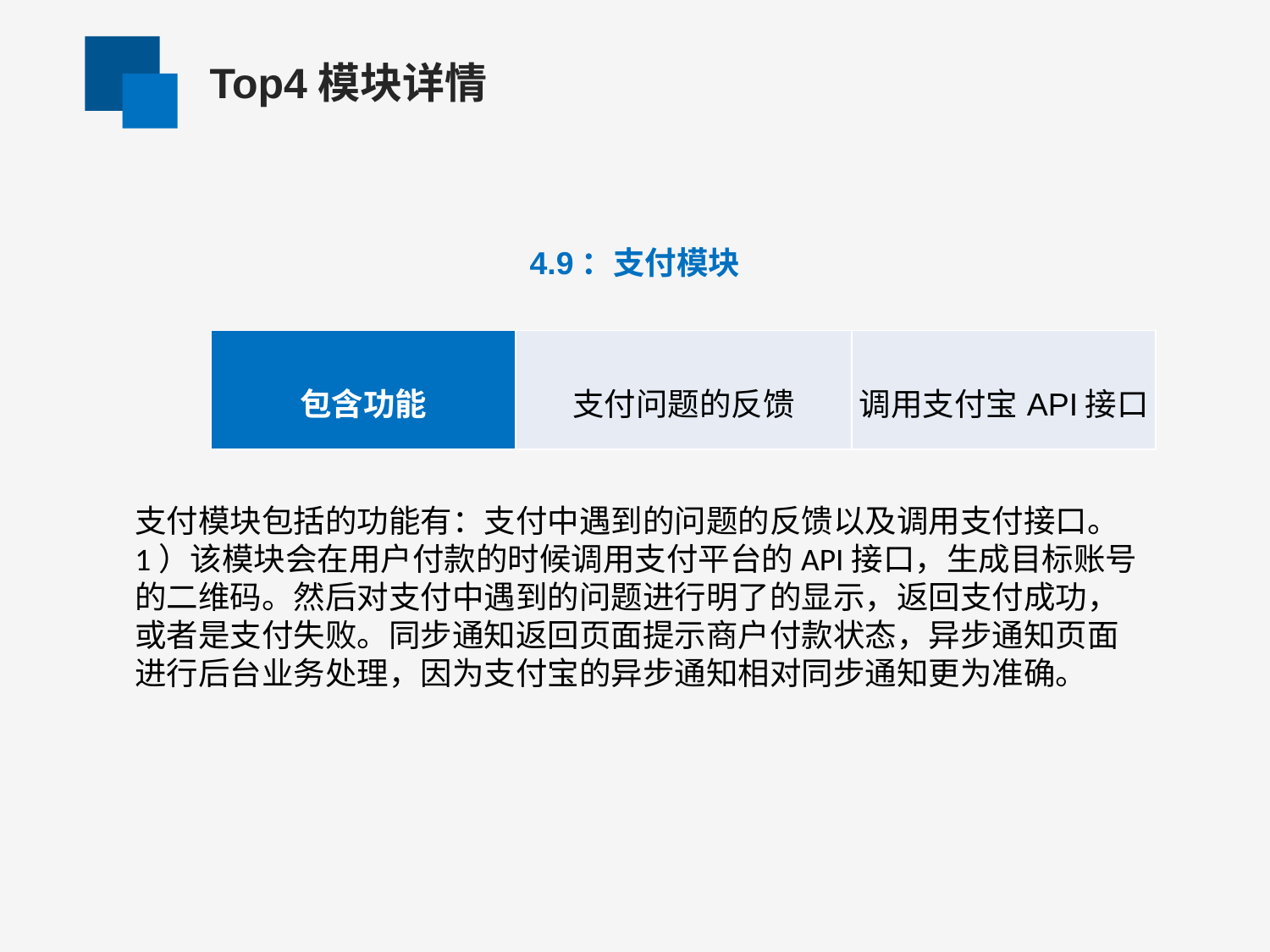

Top4模块详情
4.9：支付模块
| 包含功能 | 支付问题的反馈 | 调用支付宝API接口 |
| --- | --- | --- |
支付模块包括的功能有：支付中遇到的问题的反馈以及调用支付接口。
1）该模块会在用户付款的时候调用支付平台的API接口，生成目标账号的二维码。然后对支付中遇到的问题进行明了的显示，返回支付成功，或者是支付失败。同步通知返回页面提示商户付款状态，异步通知页面进行后台业务处理，因为支付宝的异步通知相对同步通知更为准确。